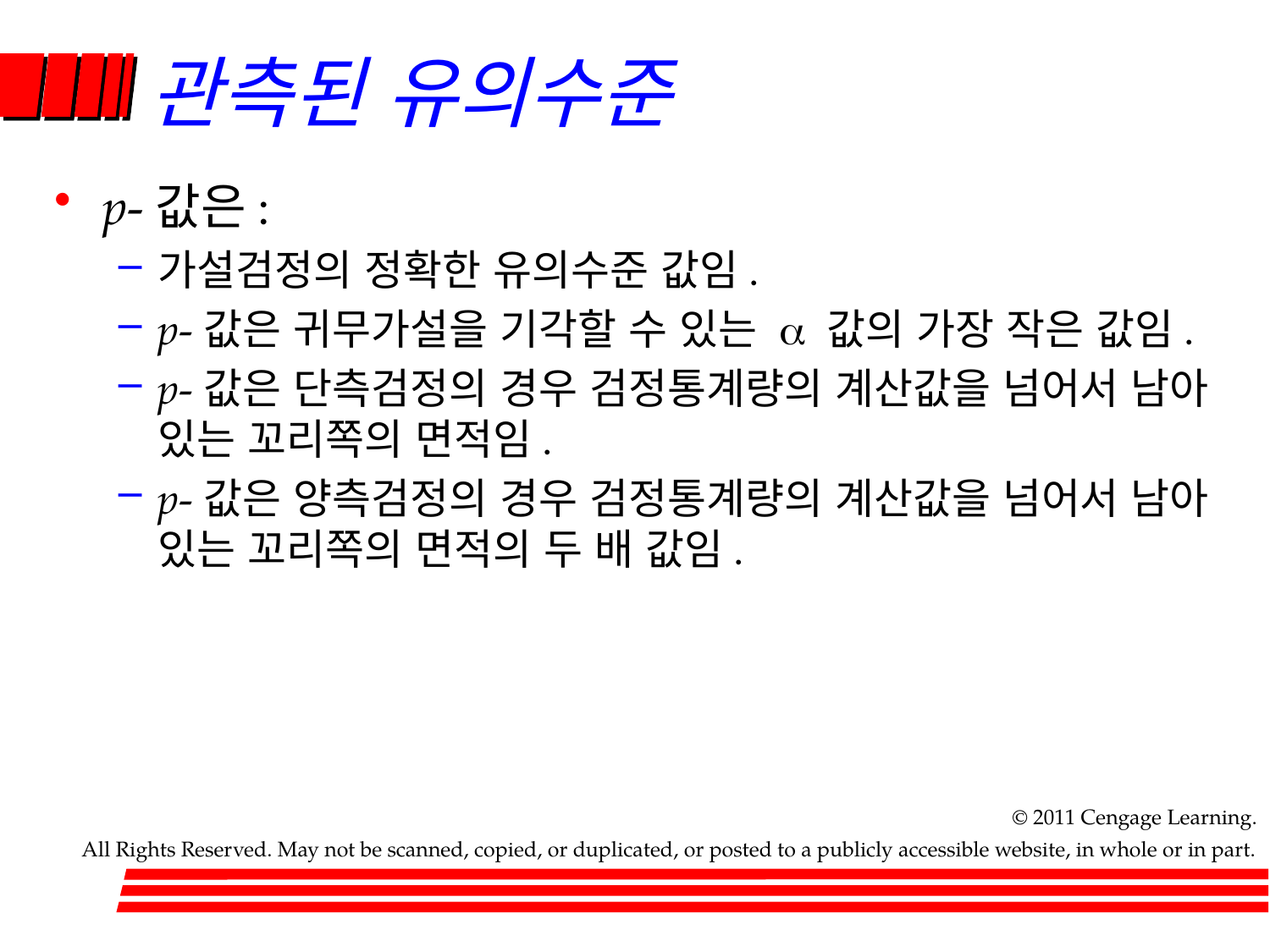

# 관측된 유의수준
p-값은:
가설검정의 정확한 유의수준 값임.
p-값은 귀무가설을 기각할 수 있는 α 값의 가장 작은 값임.
p-값은 단측검정의 경우 검정통계량의 계산값을 넘어서 남아 있는 꼬리쪽의 면적임.
p-값은 양측검정의 경우 검정통계량의 계산값을 넘어서 남아 있는 꼬리쪽의 면적의 두 배 값임.
		           © 2011 Cengage Learning.
All Rights Reserved. May not be scanned, copied, or duplicated, or posted to a publicly accessible website, in whole or in part.